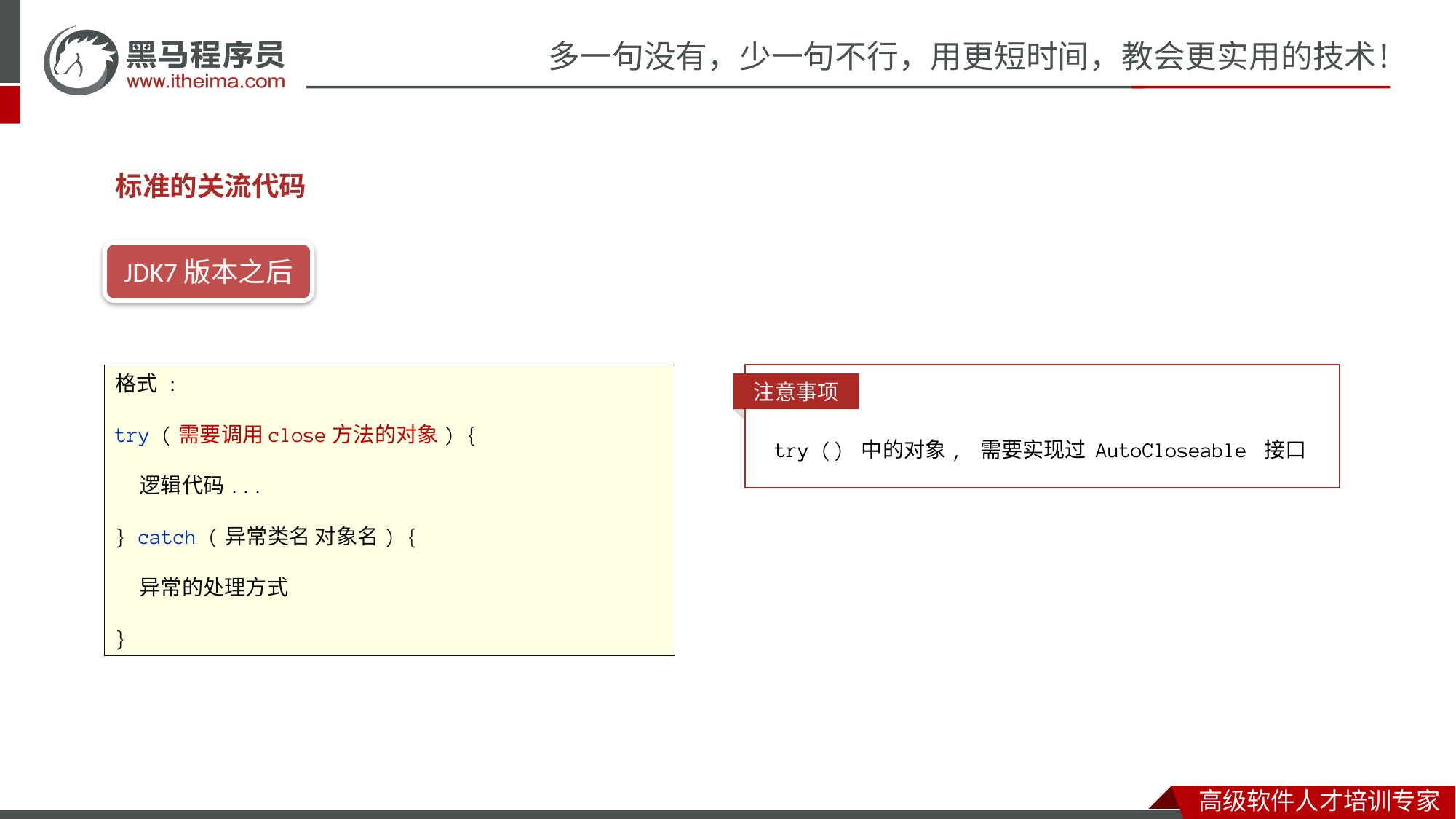

标准的关流代码
JDK7版本之后
格式 :

try (需要调用close方法的对象) {

    逻辑代码...

} catch (异常类名 对象名) {

    异常的处理方式

}

注意事项

try () 中的对象, 需要实现过 AutoCloseable 接口